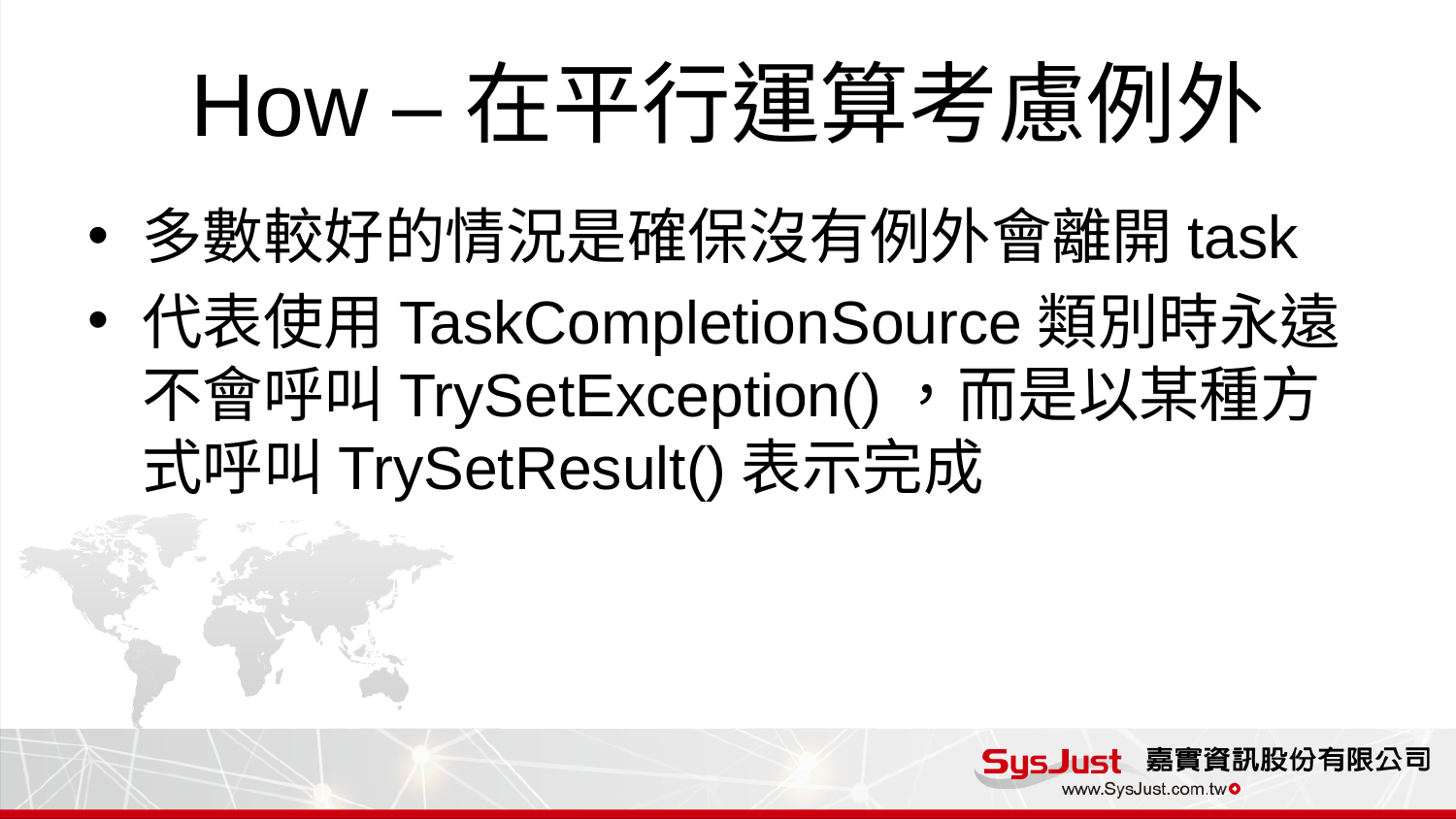

# How –在平行運算考慮例外
多數較好的情況是確保沒有例外會離開task
代表使用TaskCompletionSource類別時永遠不會呼叫TrySetException()，而是以某種方式呼叫TrySetResult()表示完成